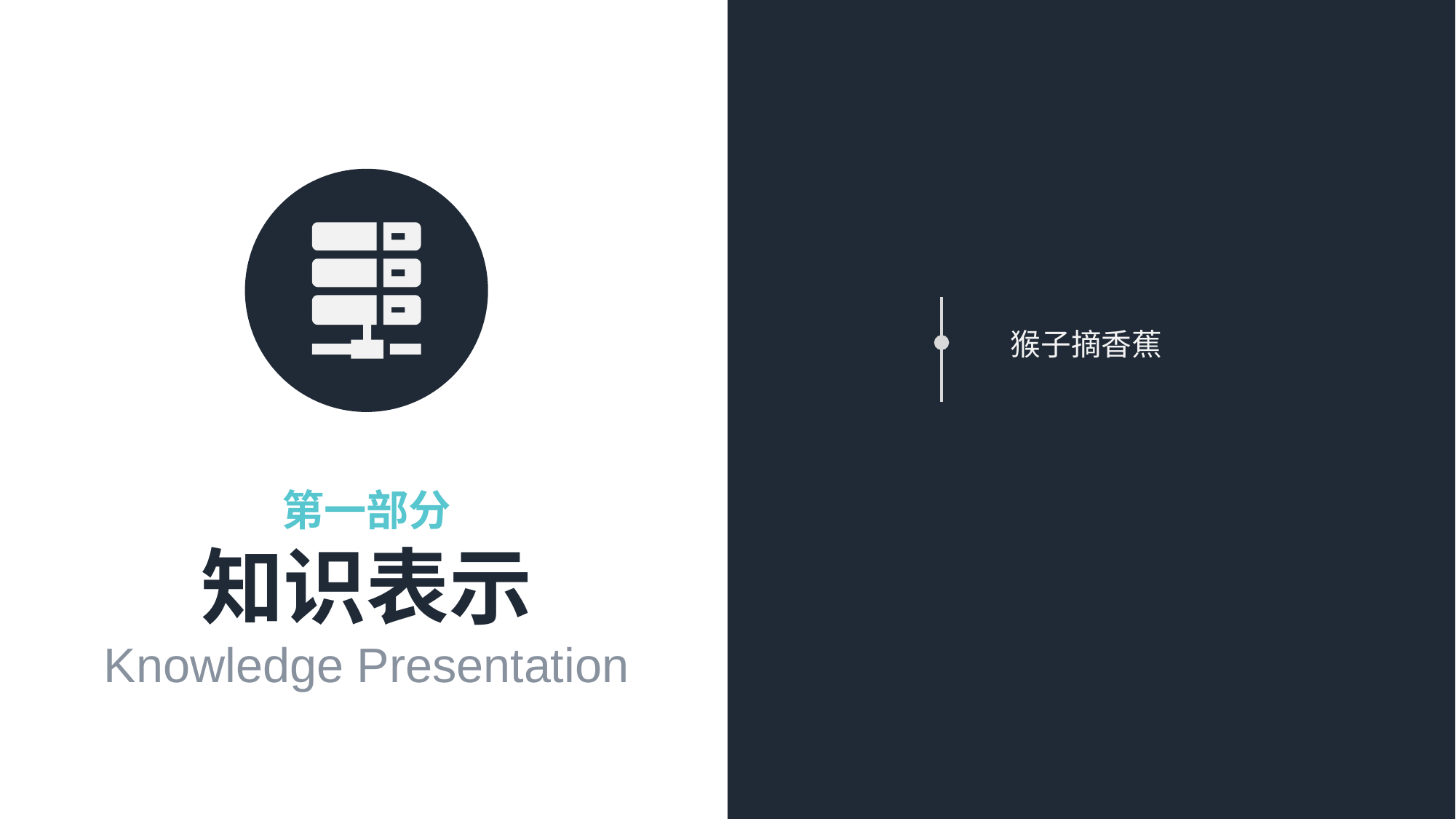

猴子摘香蕉
第一部分
知识表示
Knowledge Presentation
浏览更多搜索：COOLLA       技术支持、合作、定制PPT联系 QQ:34865632